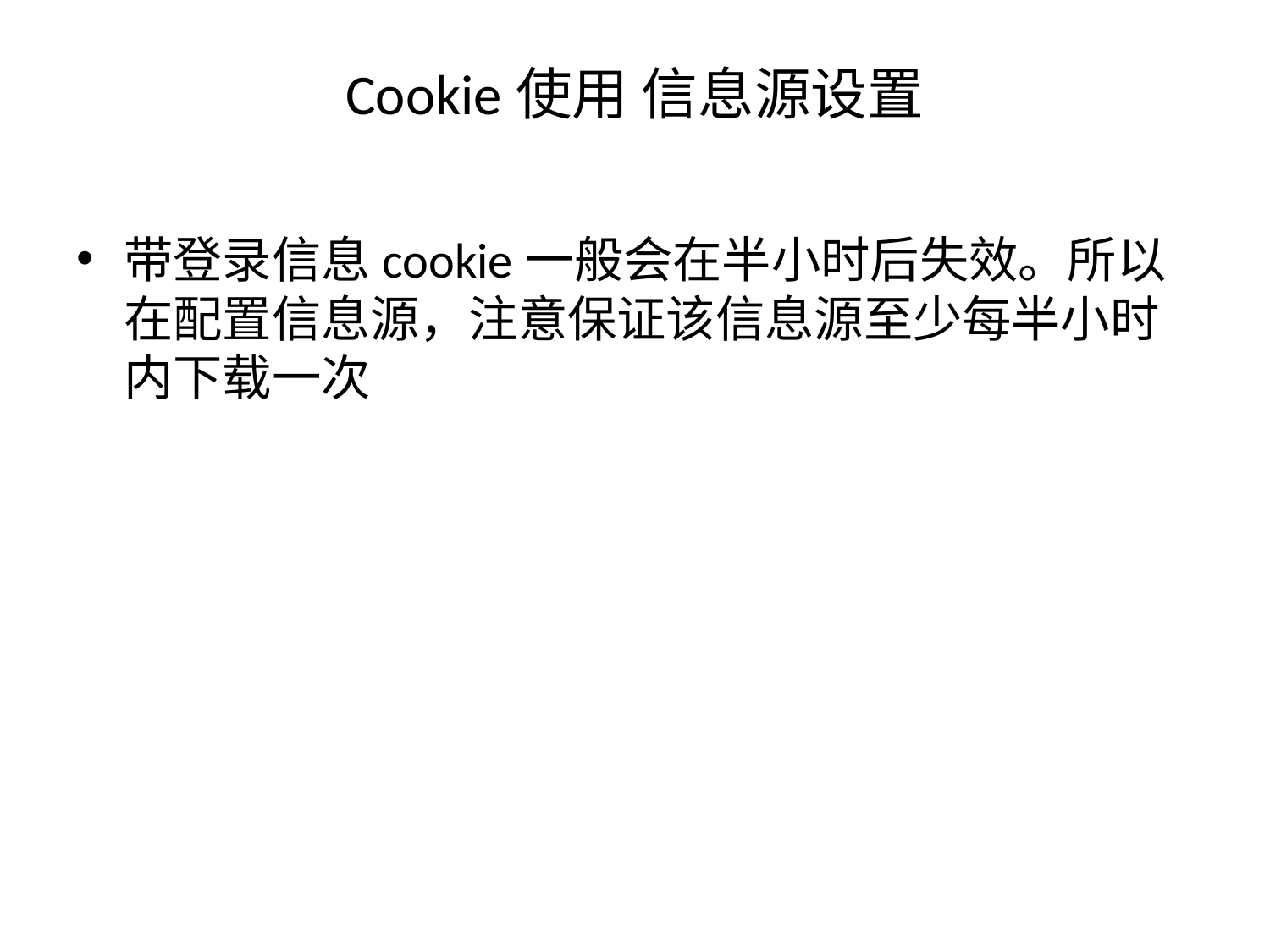

# Cookie使用 信息源设置
带登录信息cookie一般会在半小时后失效。所以在配置信息源，注意保证该信息源至少每半小时内下载一次